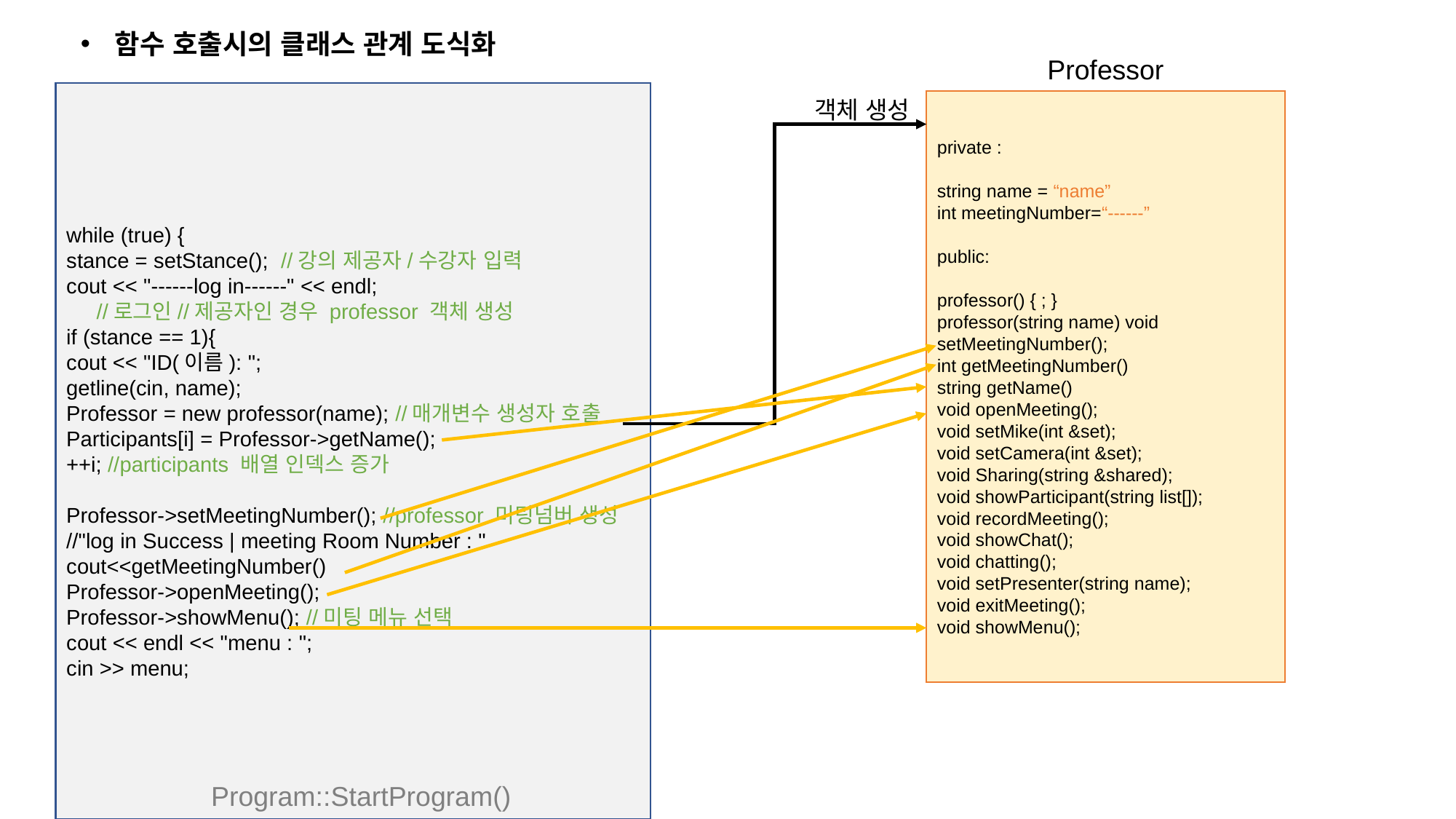

함수 호출시의 클래스 관계 도식화
Professor
while (true) {
stance = setStance();  //강의 제공자/수강자 입력
cout << "------log in------" << endl;
     //로그인//제공자인 경우 professor 객체 생성
if (stance == 1){
cout << "ID(이름): ";
getline(cin, name);
Professor = new professor(name); //매개변수 생성자 호출
Participants[i] = Professor->getName();
++i; //participants 배열 인덱스 증가

Professor->setMeetingNumber(); //professor 미팅넘버 생성
//"log in Success | meeting Room Number : "
cout<<getMeetingNumber()
Professor->openMeeting();
Professor->showMenu(); //미팅 메뉴 선택
cout << endl << "menu : ";
cin >> menu;
객체 생성
private :

string name = “name”
int meetingNumber=“------”

public:

professor() { ; }
professor(string name) void setMeetingNumber();
int getMeetingNumber()
string getName()
void openMeeting();
void setMike(int &set);
void setCamera(int &set);
void Sharing(string &shared);
void showParticipant(string list[]);
void recordMeeting();
void showChat();
void chatting();
void setPresenter(string name);
void exitMeeting();
void showMenu();
Program::StartProgram()